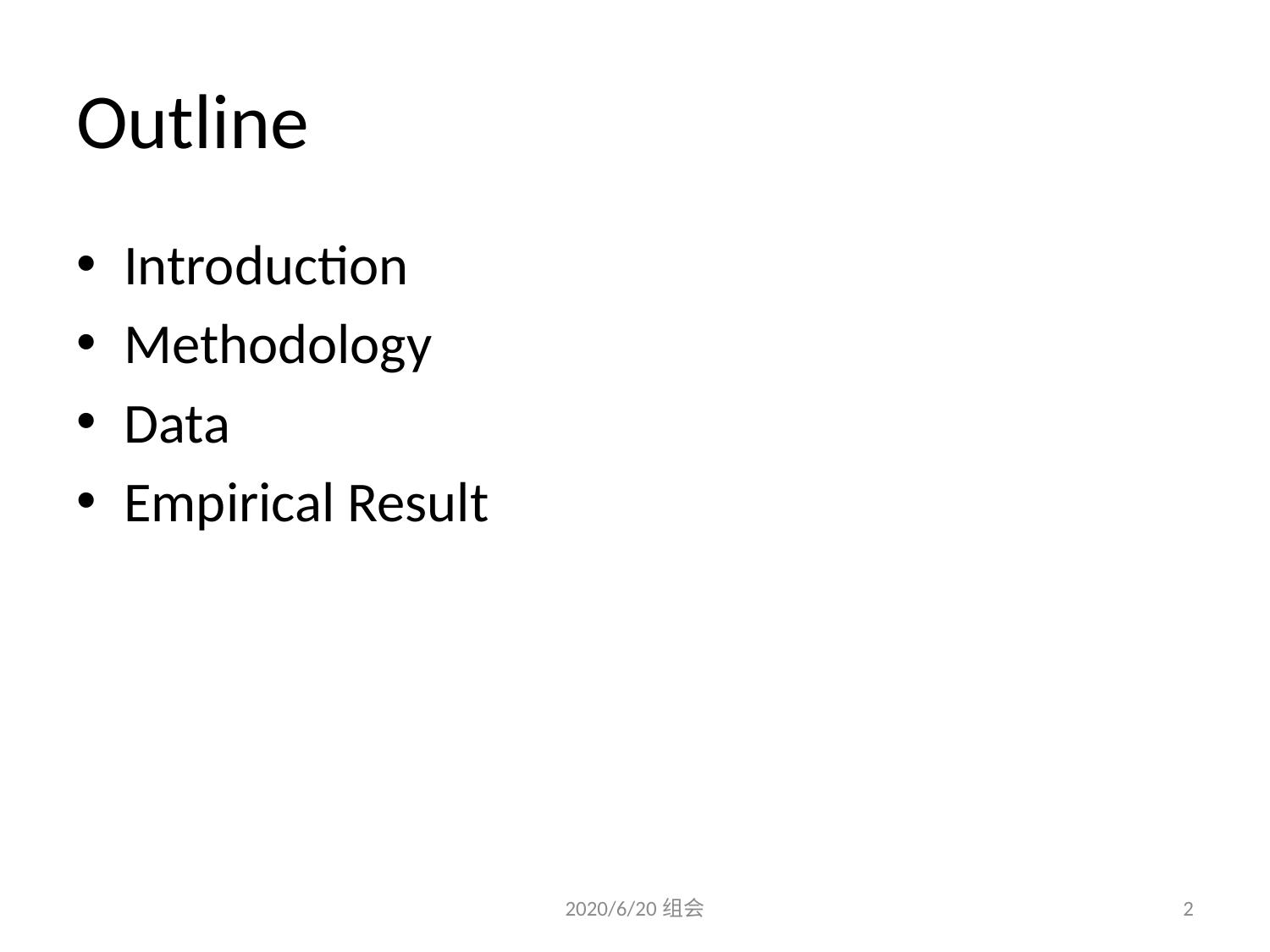

# Outline
Introduction
Methodology
Data
Empirical Result
2020/6/20组会
2